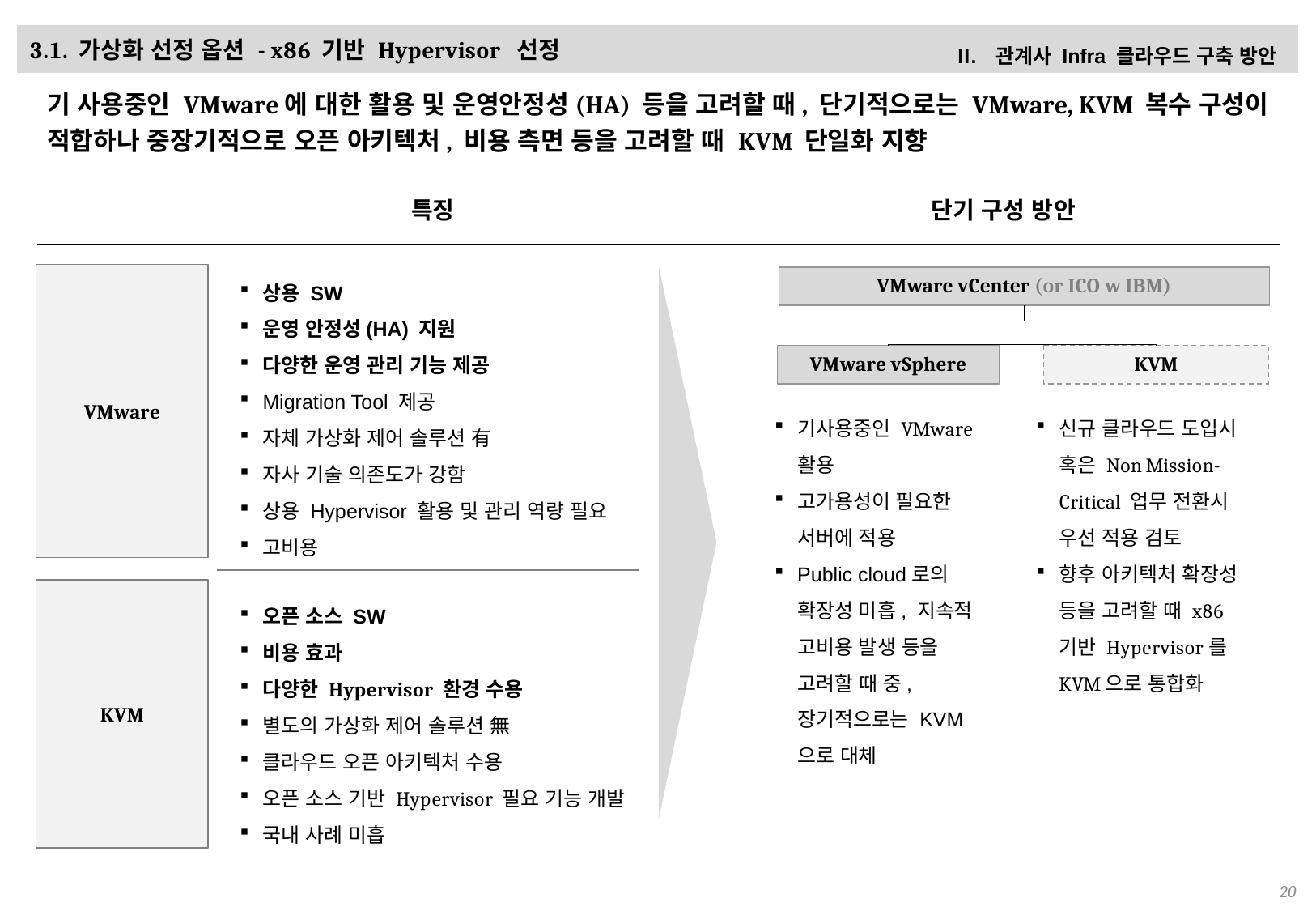

# 3.1. 가상화 선정 옵션 - x86 기반 Hypervisor  선정
관계사 Infra 클라우드 구축 방안
기 사용중인 VMware에 대한 활용 및 운영안정성(HA) 등을 고려할 때, 단기적으로는 VMware, KVM 복수 구성이 적합하나 중장기적으로 오픈 아키텍처, 비용 측면 등을 고려할 때 KVM 단일화 지향

특징
단기 구성 방안
상용 SW
운영 안정성(HA) 지원
다양한 운영 관리 기능 제공
Migration Tool 제공
자체 가상화 제어 솔루션 有
자사 기술 의존도가 강함
상용 Hypervisor 활용 및 관리 역량 필요
고비용
VMware
VMware vCenter (or ICO w IBM)
VMware vSphere
KVM
기사용중인 VMware 활용
고가용성이 필요한 서버에 적용
Public cloud로의 확장성 미흡, 지속적 고비용 발생 등을 고려할 때 중,장기적으로는 KVM으로 대체

신규 클라우드 도입시 혹은 Non Mission-Critical 업무 전환시 우선 적용 검토
향후 아키텍처 확장성 등을 고려할 때 x86 기반 Hypervisor를 KVM으로 통합화

KVM
오픈 소스 SW
비용 효과
다양한 Hypervisor 환경 수용
별도의 가상화 제어 솔루션 無
클라우드 오픈 아키텍처 수용
오픈 소스 기반 Hypervisor 필요 기능 개발
국내 사례 미흡